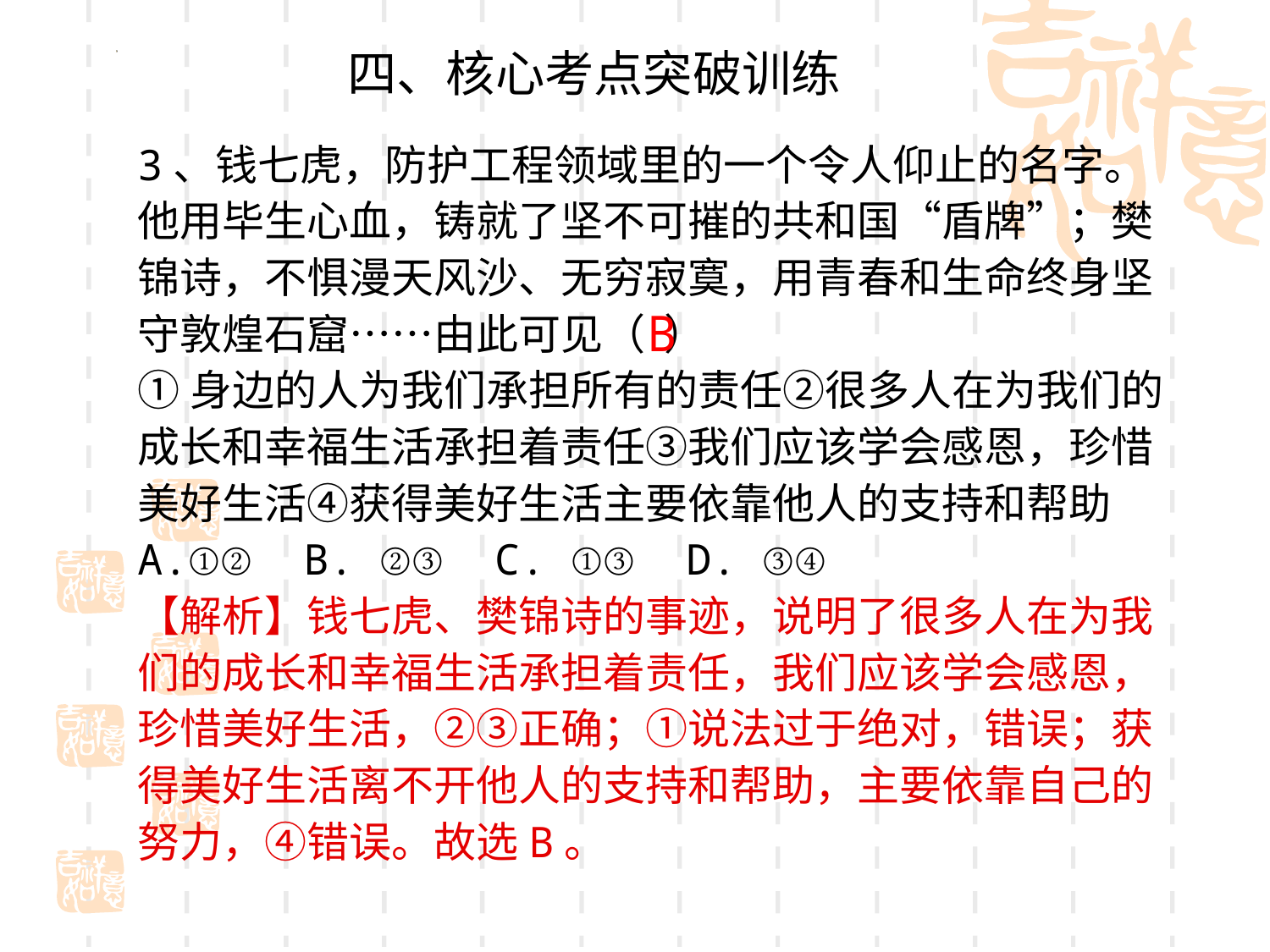

四、核心考点突破训练
3、钱七虎，防护工程领域里的一个令人仰止的名字。他用毕生心血，铸就了坚不可摧的共和国“盾牌”；樊锦诗，不惧漫天风沙、无穷寂寞，用青春和生命终身坚守敦煌石窟……由此可见（  ）
①身边的人为我们承担所有的责任②很多人在为我们的成长和幸福生活承担着责任③我们应该学会感恩，珍惜美好生活④获得美好生活主要依靠他人的支持和帮助
A.①②  B. ②③  C. ①③  D. ③④
【解析】钱七虎、樊锦诗的事迹，说明了很多人在为我们的成长和幸福生活承担着责任，我们应该学会感恩，珍惜美好生活，②③正确；①说法过于绝对，错误；获得美好生活离不开他人的支持和帮助，主要依靠自己的努力，④错误。故选B。
B